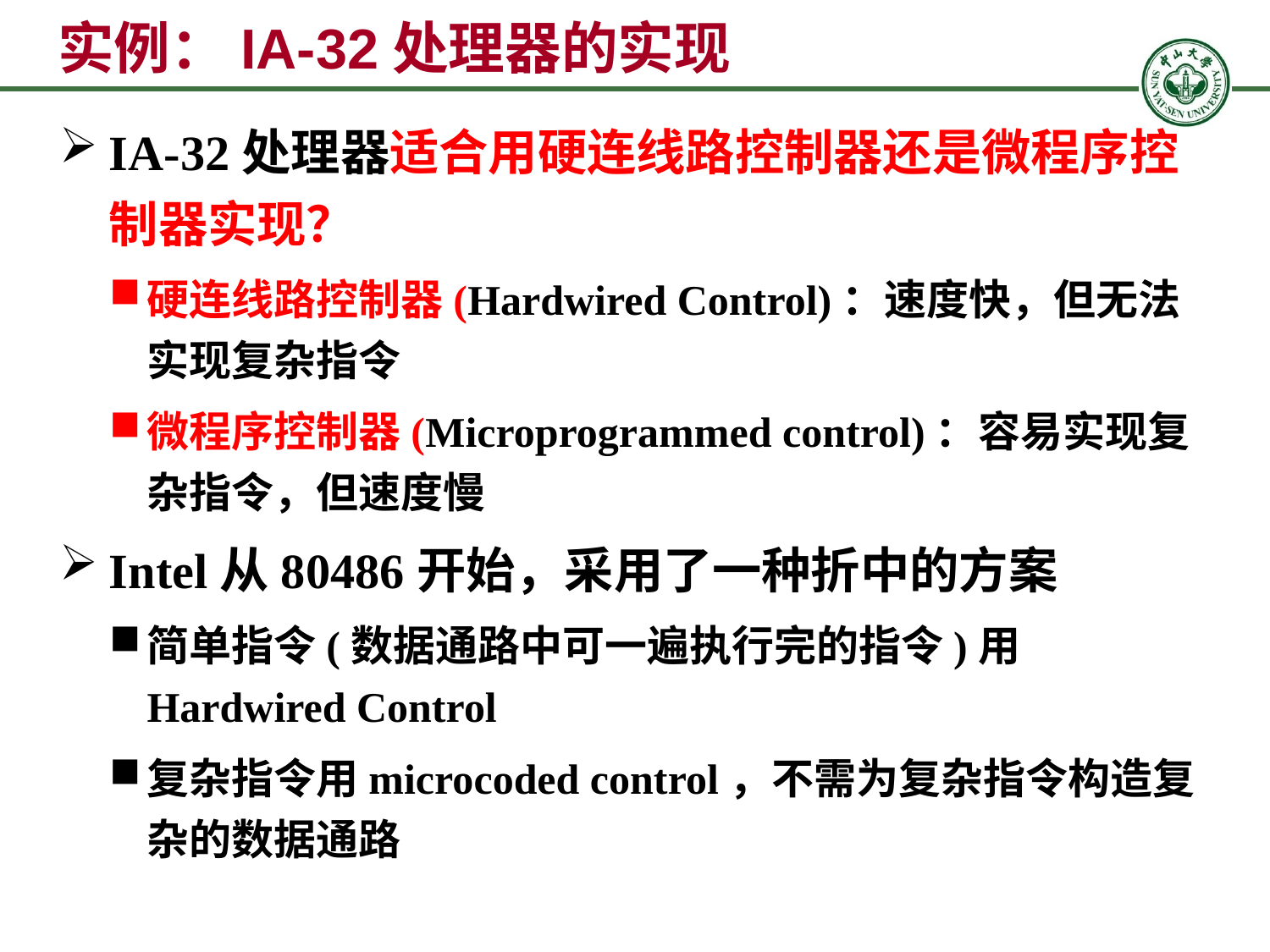

# 实例：IA-32处理器的实现
IA-32处理器适合用硬连线路控制器还是微程序控制器实现？
硬连线路控制器(Hardwired Control)：速度快，但无法实现复杂指令
微程序控制器(Microprogrammed control)：容易实现复杂指令，但速度慢
Intel从80486开始，采用了一种折中的方案
简单指令(数据通路中可一遍执行完的指令)用Hardwired Control
复杂指令用microcoded control，不需为复杂指令构造复杂的数据通路